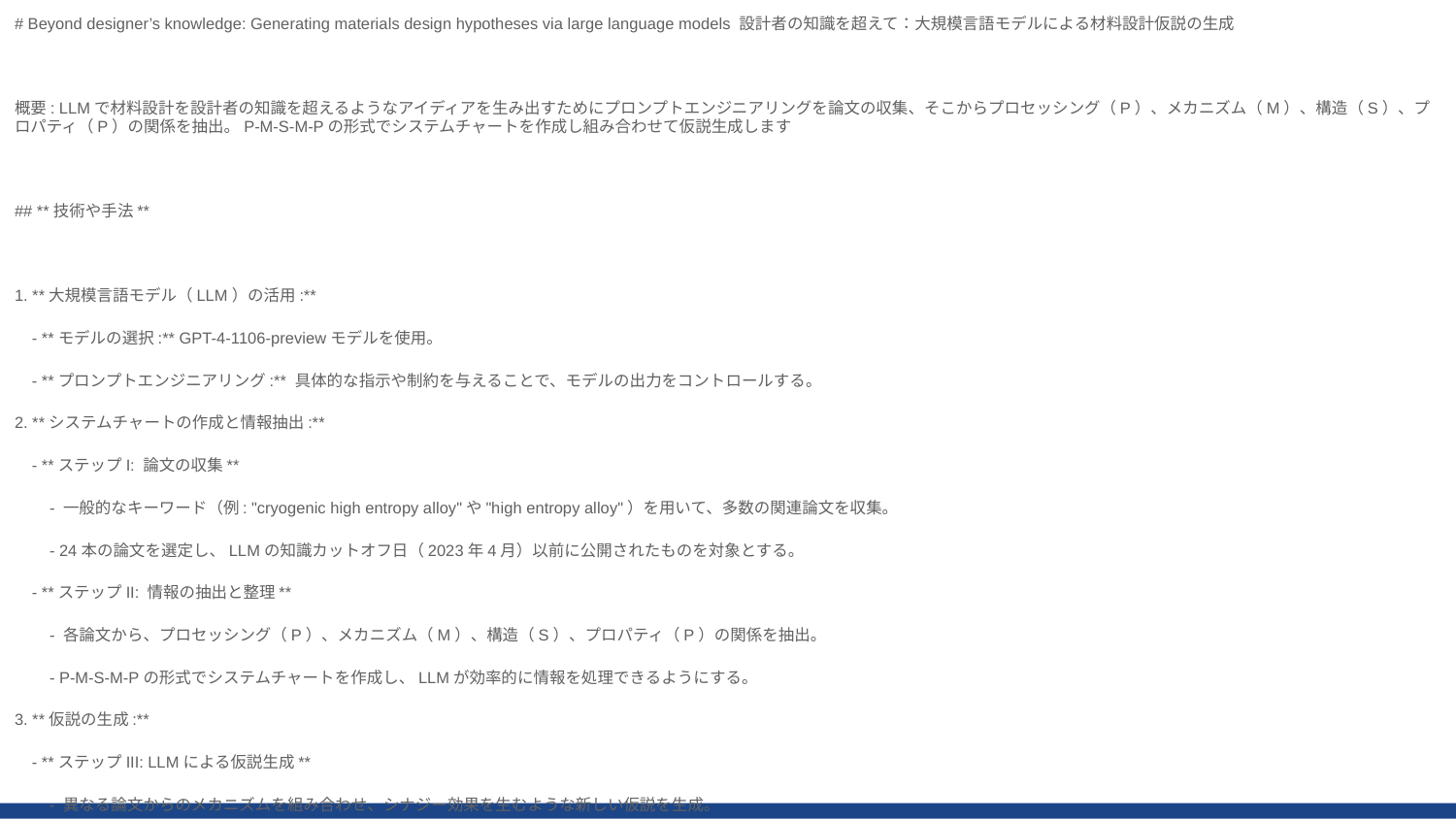

# Beyond designer’s knowledge: Generating materials design hypotheses via large language models 設計者の知識を超えて：大規模言語モデルによる材料設計仮説の生成

概要: LLMで材料設計を設計者の知識を超えるようなアイディアを生み出すためにプロンプトエンジニアリングを論文の収集、そこからプロセッシング（P）、メカニズム（M）、構造（S）、プロパティ（P）の関係を抽出。P-M-S-M-Pの形式でシステムチャートを作成し組み合わせて仮説生成します

## **技術や手法**

1. **大規模言語モデル（LLM）の活用:**
    - **モデルの選択:** GPT-4-1106-previewモデルを使用。
    - **プロンプトエンジニアリング:** 具体的な指示や制約を与えることで、モデルの出力をコントロールする。
2. **システムチャートの作成と情報抽出:**
    - **ステップI: 論文の収集**
        - 一般的なキーワード（例: "cryogenic high entropy alloy"や"high entropy alloy"）を用いて、多数の関連論文を収集。
        - 24本の論文を選定し、LLMの知識カットオフ日（2023年4月）以前に公開されたものを対象とする。
    - **ステップII: 情報の抽出と整理**
        - 各論文から、プロセッシング（P）、メカニズム（M）、構造（S）、プロパティ（P）の関係を抽出。
        - P-M-S-M-Pの形式でシステムチャートを作成し、LLMが効率的に情報を処理できるようにする。
3. **仮説の生成:**
    - **ステップIII: LLMによる仮説生成**
        - 異なる論文からのメカニズムを組み合わせ、シナジー効果を生むような新しい仮説を生成。
        - 単純な効果の足し合わせではなく、メカニズム間の相互作用によって新たな効果を引き出すことを重視。
4. **仮説の評価と分類:**
    - **ステップIV: LLMによる仮説の評価**
        - 生成された仮説を、科学的根拠の強さやシナジー効果の有無などの基準で評価。
        - 高品質な仮説を選別し、重要なアイデアに絞り込む。
5. **システムチャートの視覚化と詳細な説明:**
    - **ステップV: 視覚化と説明**
        - 仮説を視覚的に表現することで、人間の研究者が理解しやすくする。
        - 仮説の背後にあるメカニズムや科学的原理を詳しく説明。
6. **具体的な事例の検証:**
    - **高エントロピー合金（HEA）の例:**
        - LLMが生成した仮説の一つが、低温環境でのHEAの機械的特性を向上させる新しい方法を提案。
        - この仮説は、モデルの知識カットオフ日以降に発表された最新の研究と一致しており、LLMの有効性を実証。
    - **ハロゲン化物固体電解質の例:**
        - LLMが生成した仮説が、イオン伝導性と成形性を両立する新しい材料設計を提案。
        - この仮説も最新の高インパクトな論文で実験的に検証されている。

---

**使用用途:**

- **材料設計の加速化:** LLMを活用することで、大量の文献情報を迅速に統合し、新しい材料設計の仮説を生成できる。
- **イノベーションの促進:** 人間の知識や経験に依存せず、未知の領域から革新的なアイデアを引き出すことが可能。
- **研究効率の向上:** 研究者の認知的負荷を軽減し、アイデアの評価や実験に集中できる。